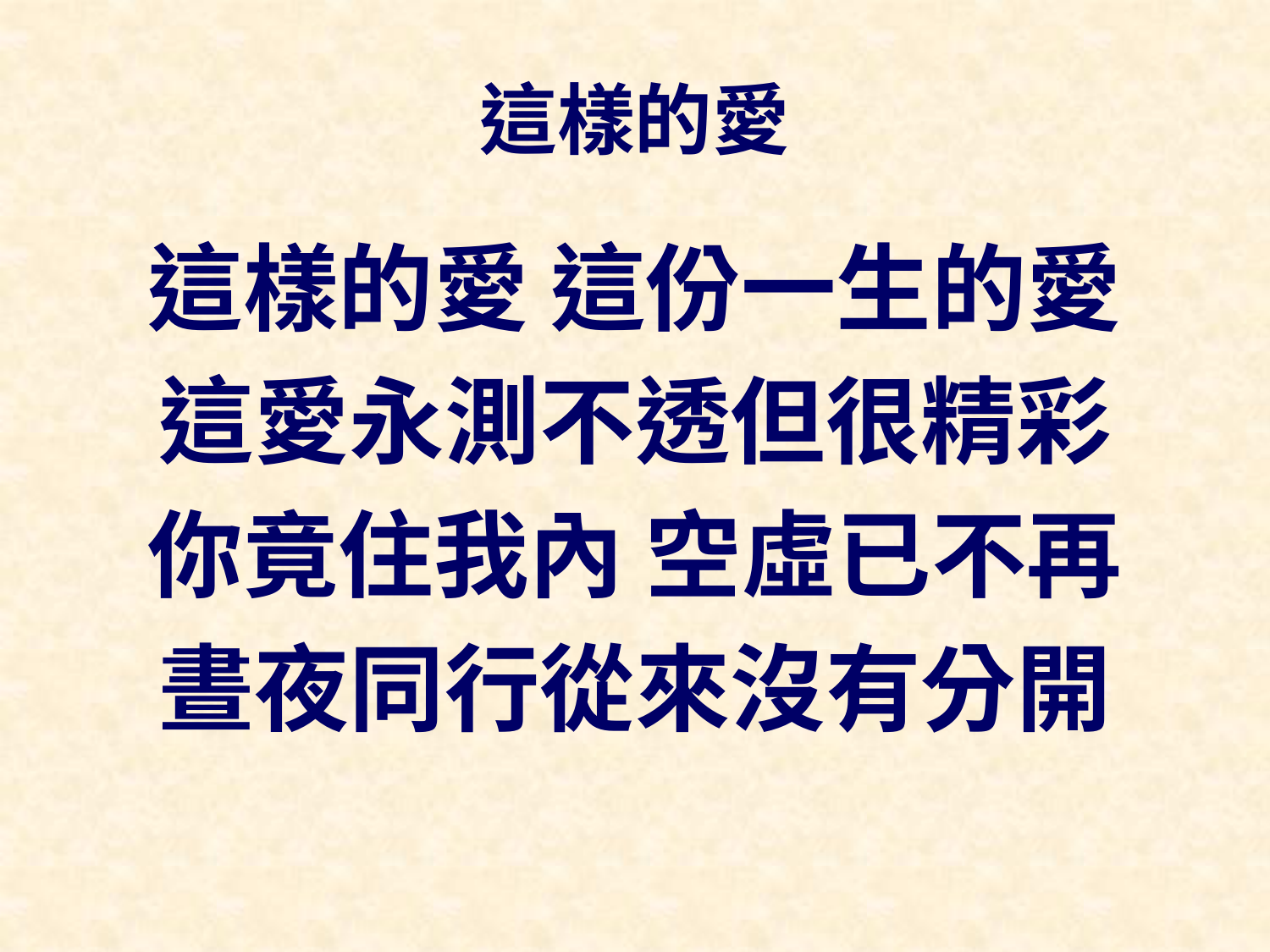

# 這樣的愛
這樣的愛 這份一生的愛
這愛永測不透但很精彩
你竟住我內 空虛已不再
晝夜同行從來沒有分開